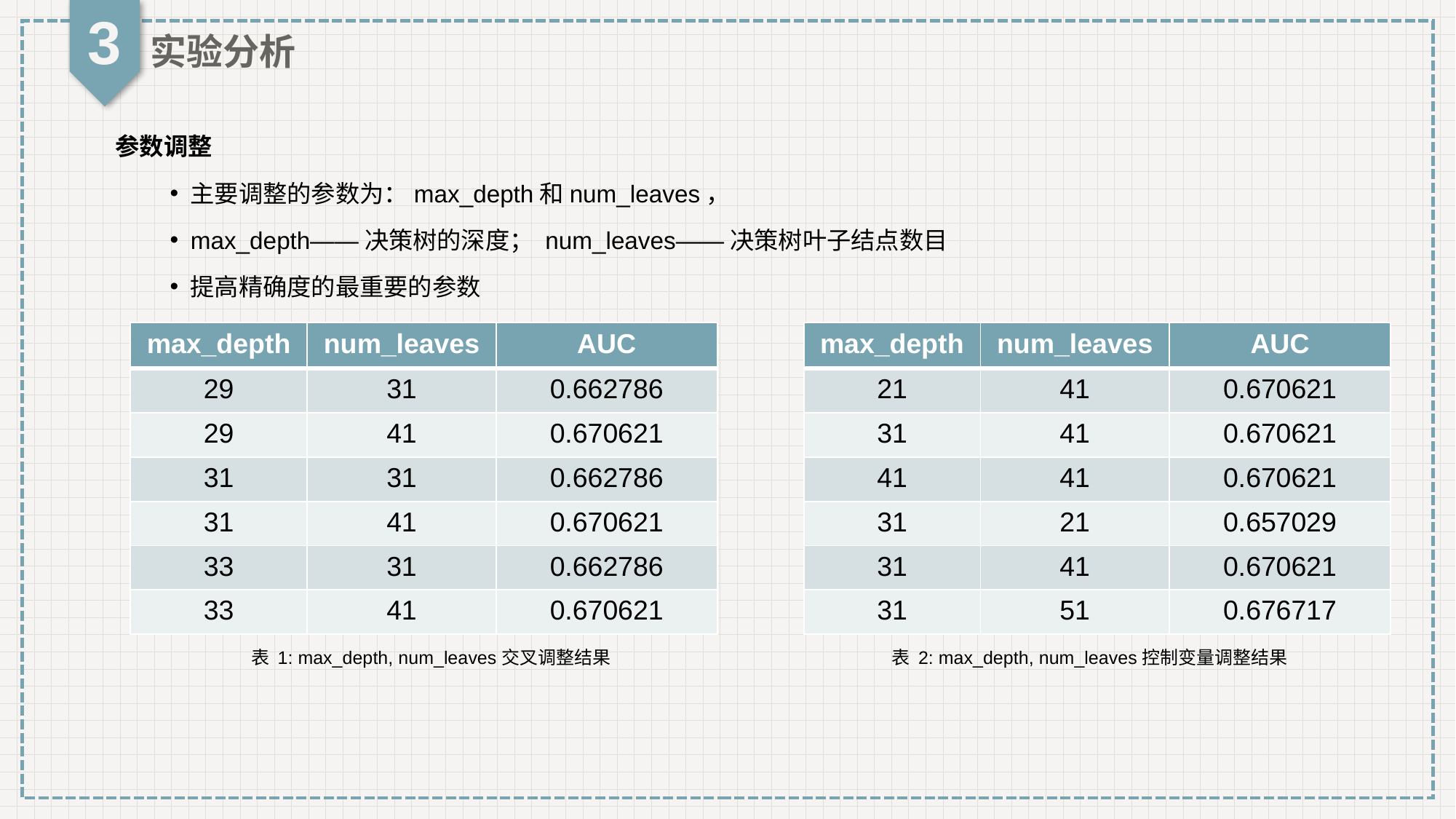

3
实验分析
参数调整
主要调整的参数为：max_depth和num_leaves，
max_depth——决策树的深度； num_leaves——决策树叶子结点数目
提高精确度的最重要的参数

| max\_depth | num\_leaves | AUC |
| --- | --- | --- |
| 29 | 31 | 0.662786 |
| 29 | 41 | 0.670621 |
| 31 | 31 | 0.662786 |
| 31 | 41 | 0.670621 |
| 33 | 31 | 0.662786 |
| 33 | 41 | 0.670621 |
| max\_depth | num\_leaves | AUC |
| --- | --- | --- |
| 21 | 41 | 0.670621 |
| 31 | 41 | 0.670621 |
| 41 | 41 | 0.670621 |
| 31 | 21 | 0.657029 |
| 31 | 41 | 0.670621 |
| 31 | 51 | 0.676717 |
表 1: max_depth, num_leaves交叉调整结果
表 2: max_depth, num_leaves控制变量调整结果